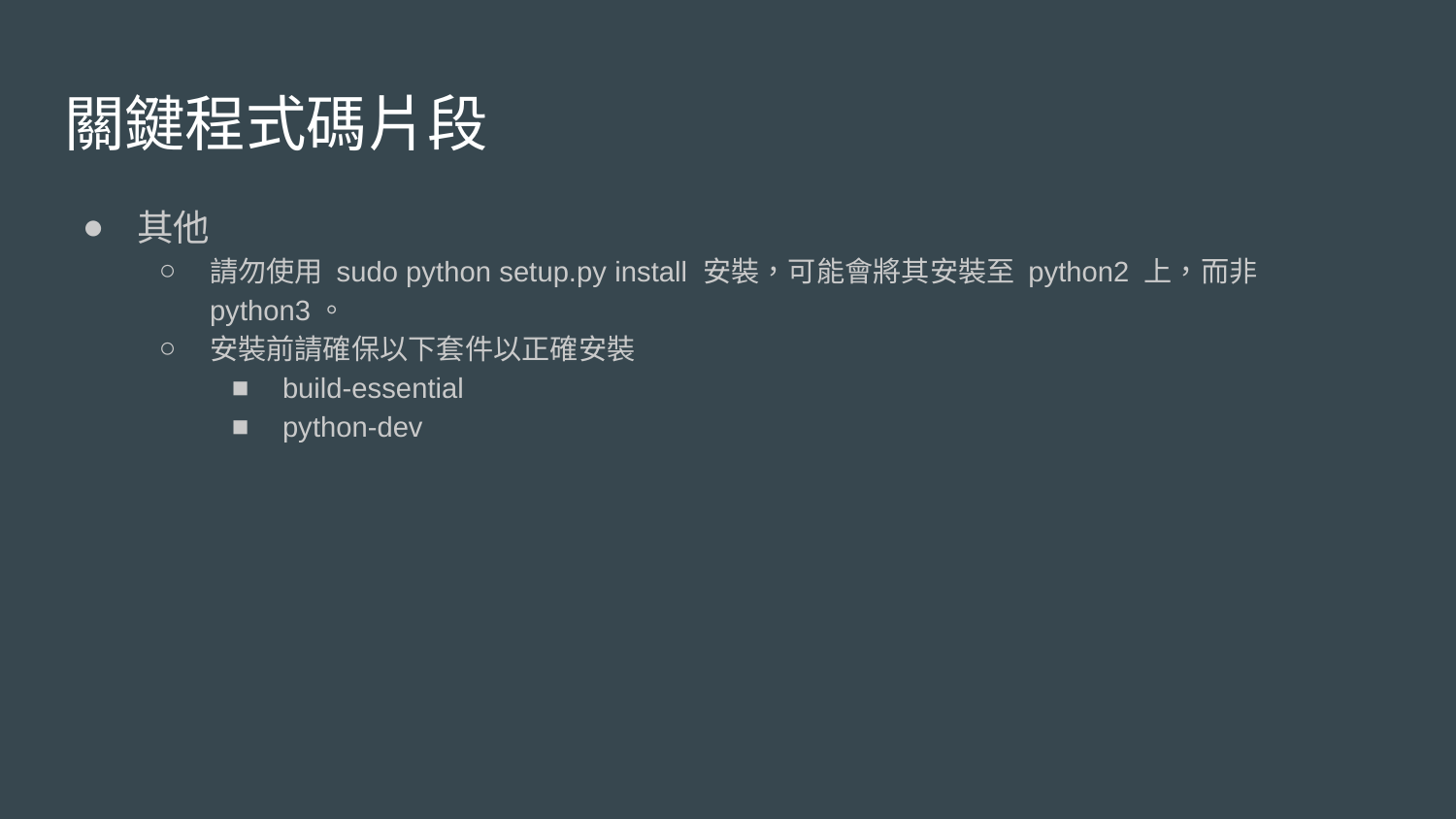

# 關鍵程式碼片段
其他
請勿使用 sudo python setup.py install 安裝，可能會將其安裝至 python2 上，而非 python3。
安裝前請確保以下套件以正確安裝
build-essential
python-dev